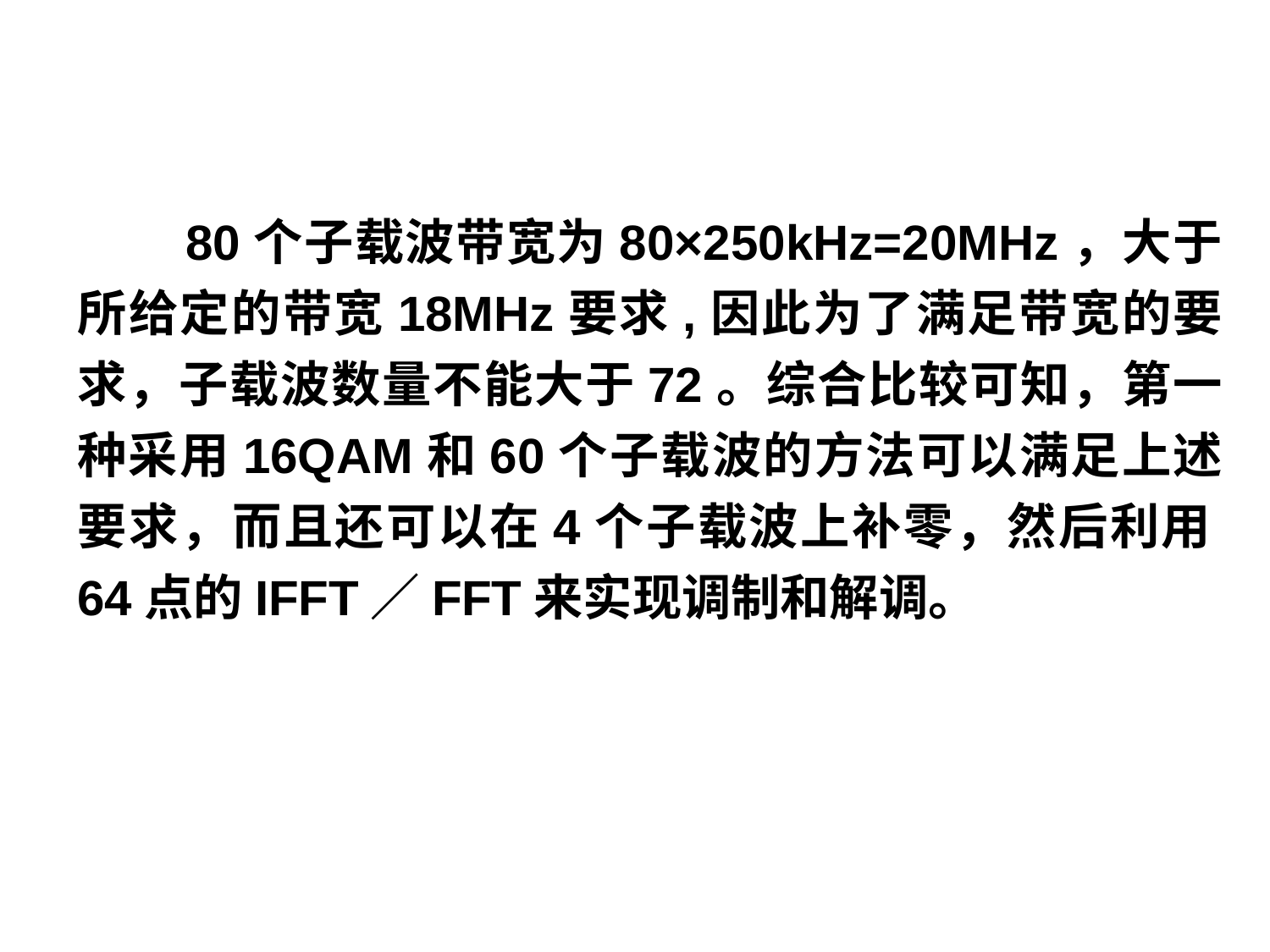

80个子载波带宽为80×250kHz=20MHz，大于所给定的带宽18MHz要求,因此为了满足带宽的要求，子载波数量不能大于72。综合比较可知，第一种采用16QAM和60个子载波的方法可以满足上述要求，而且还可以在4个子载波上补零，然后利用64点的IFFT／FFT来实现调制和解调。